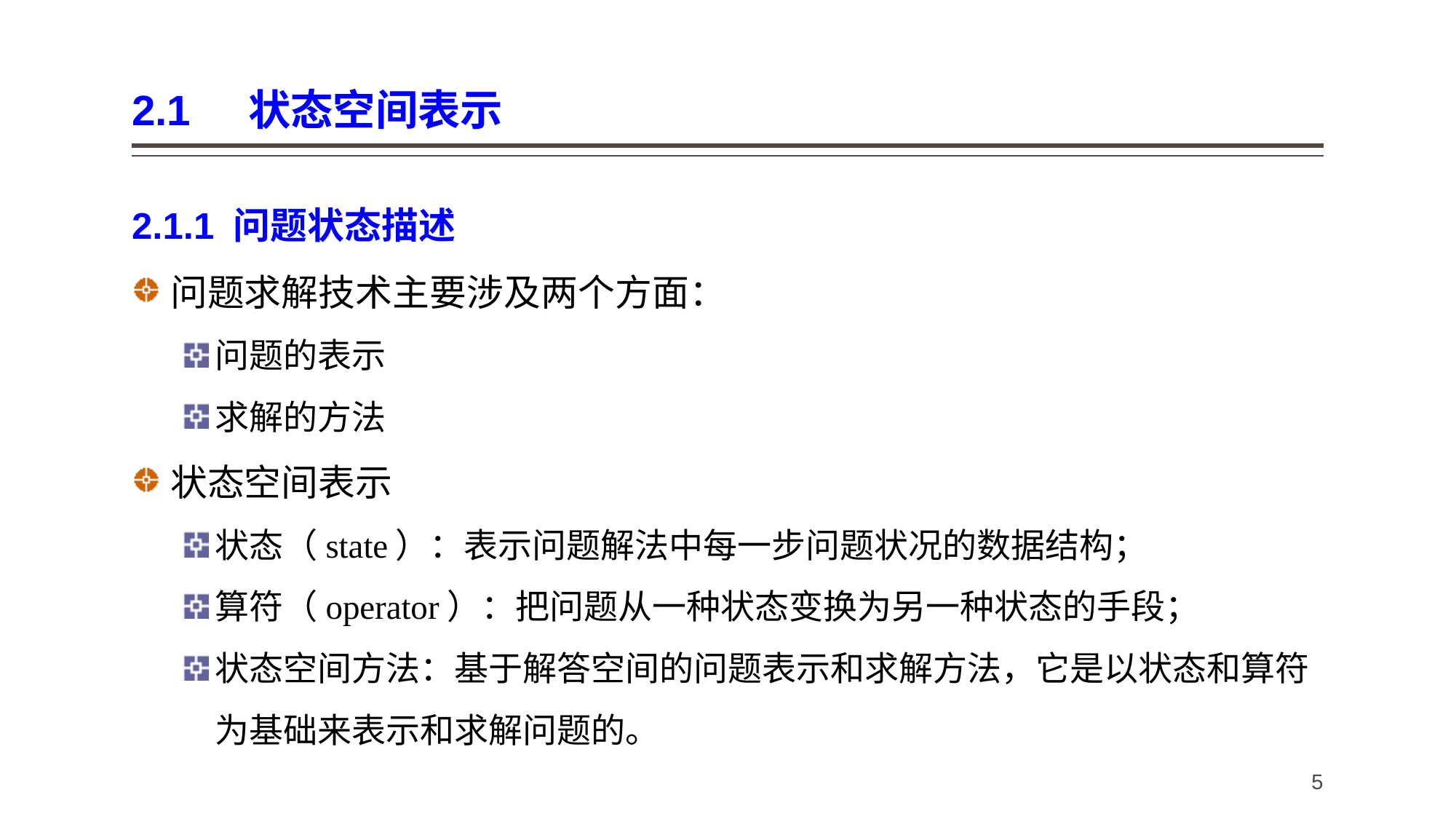

# 2.1    状态空间表示
2.1.1 问题状态描述
问题求解技术主要涉及两个方面：
问题的表示
求解的方法
状态空间表示
状态（state）：表示问题解法中每一步问题状况的数据结构；
算符（operator）：把问题从一种状态变换为另一种状态的手段；
状态空间方法：基于解答空间的问题表示和求解方法，它是以状态和算符为基础来表示和求解问题的。
5